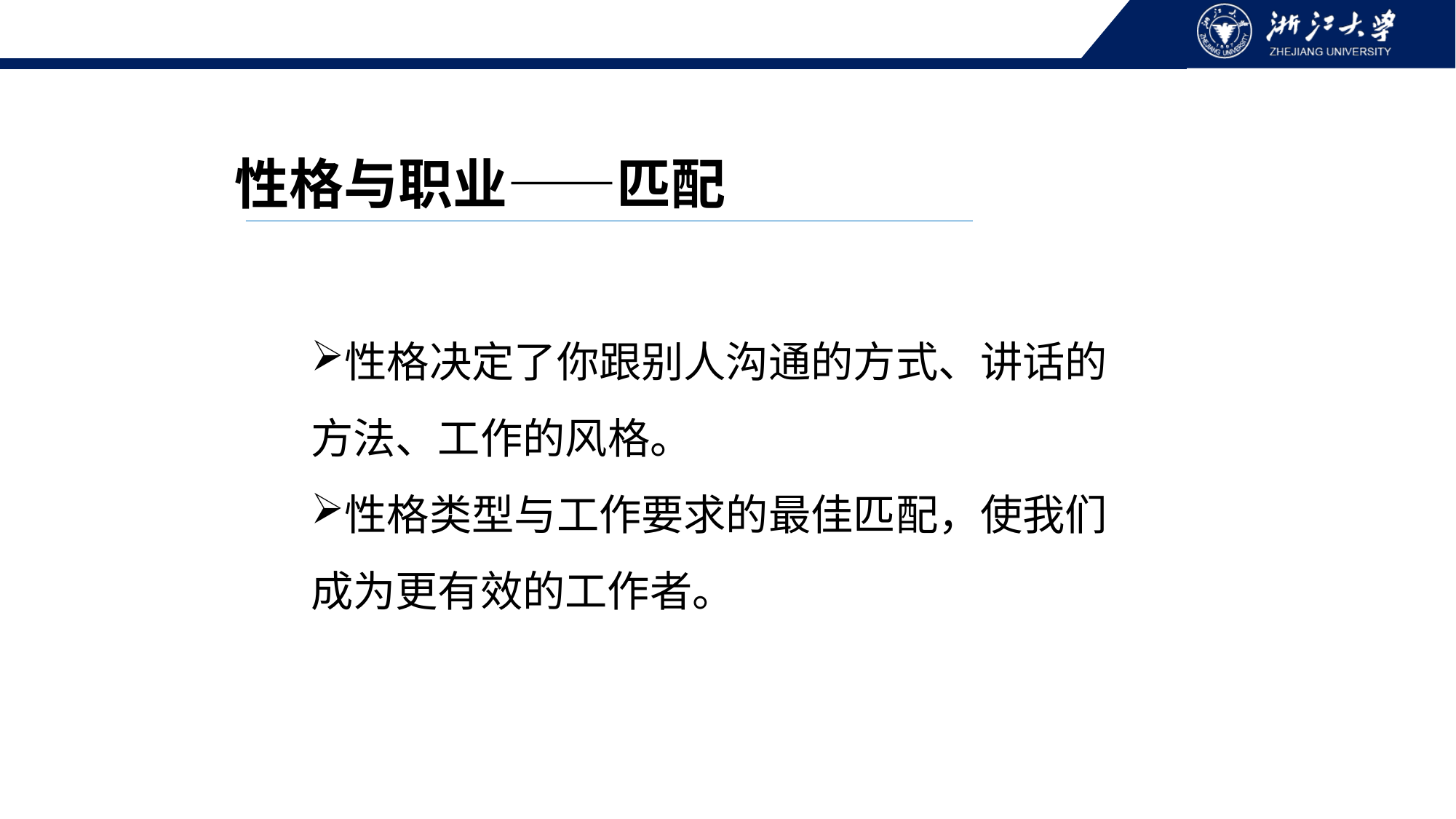

性格与职业——匹配
性格决定了你跟别人沟通的方式、讲话的方法、工作的风格。
性格类型与工作要求的最佳匹配，使我们成为更有效的工作者。